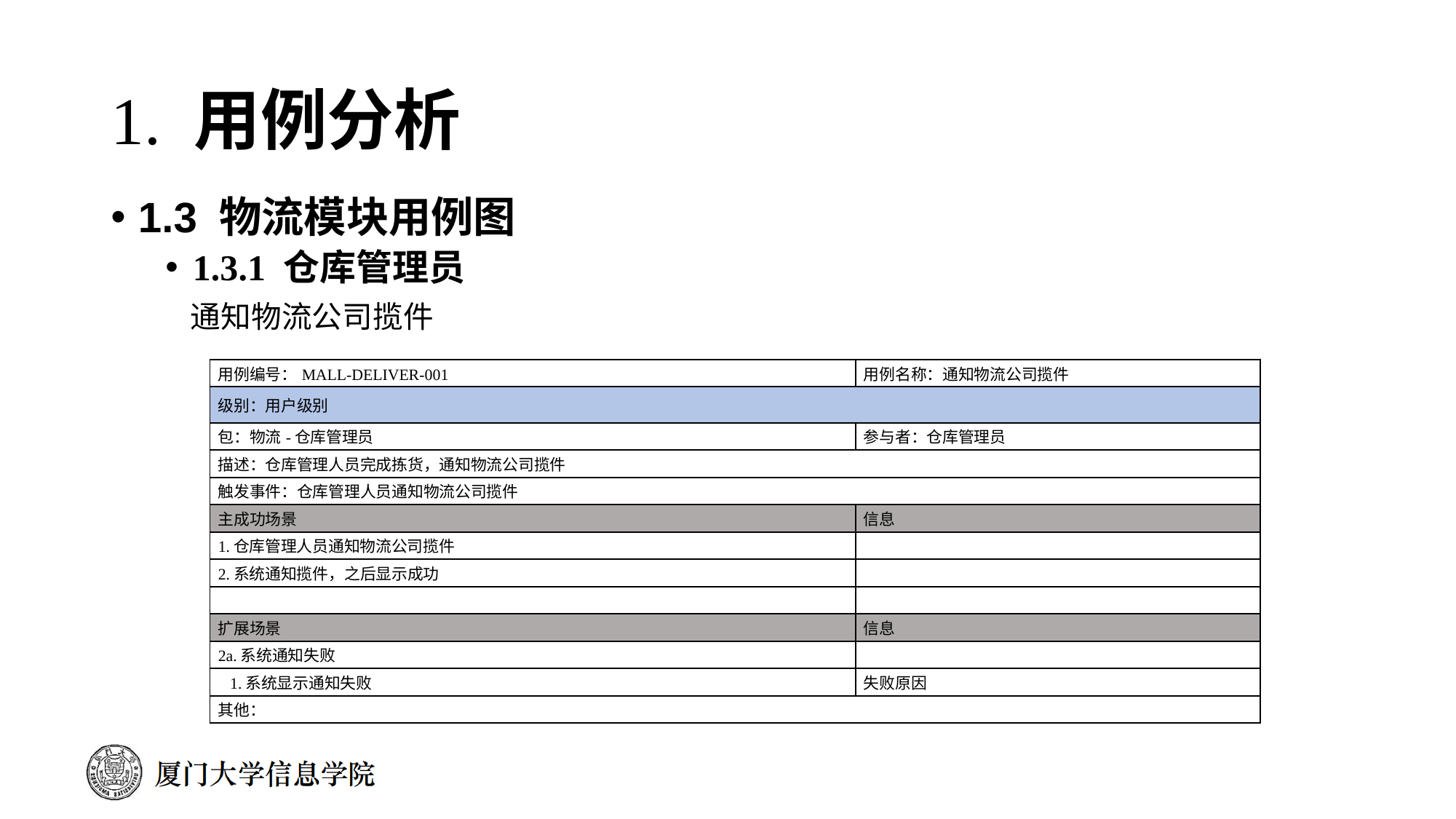

# 1. 用例分析
1.3 物流模块用例图
1.3.1 仓库管理员
  通知物流公司揽件

| 用例编号：MALL-DELIVER-001 | 用例名称：通知物流公司揽件 |
| --- | --- |
| 级别：用户级别 |  |
| 包：物流-仓库管理员 | 参与者：仓库管理员 |
| 描述：仓库管理人员完成拣货，通知物流公司揽件 |  |
| 触发事件：仓库管理人员通知物流公司揽件 |  |
| 主成功场景 | 信息 |
| 1.仓库管理人员通知物流公司揽件 |  |
| 2.系统通知揽件，之后显示成功 |  |
|  |  |
| 扩展场景 | 信息 |
| 2a.系统通知失败 |  |
| 1.系统显示通知失败 | 失败原因 |
| 其他： |  |